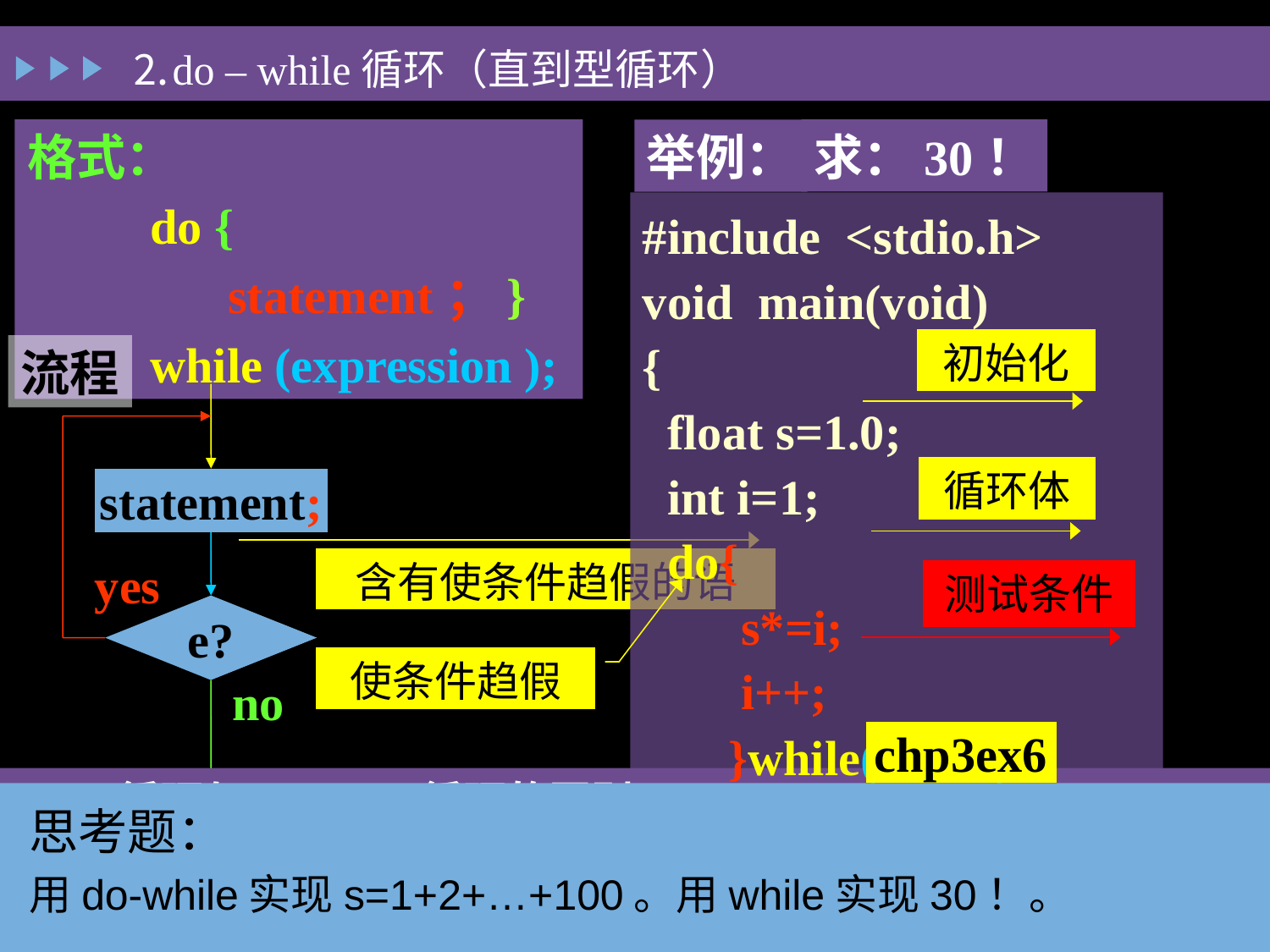

# ⒉do – while循环（直到型循环）
格式：
          do {
	      statement；}
          while (expression );
求：30！
举例：
#include  <stdio.h>
void  main(void)
{
  float s=1.0;
  int i=1;
  do{
        s*=i;
        i++;
       }while(i<=30);
    printf(“30!=%f”,s)；
}
初始化
流程

循环体
statement;

yes
含有使条件趋假的语句。
测试条件
e?

使条件趋假
no

chp3ex6
while循环与do-while循环的区别：
while循环先判条件，后执行循环体；
do –while循环先执行循环体，后判条件。

思考题：
用do-while实现s=1+2+…+100。用while实现30！。